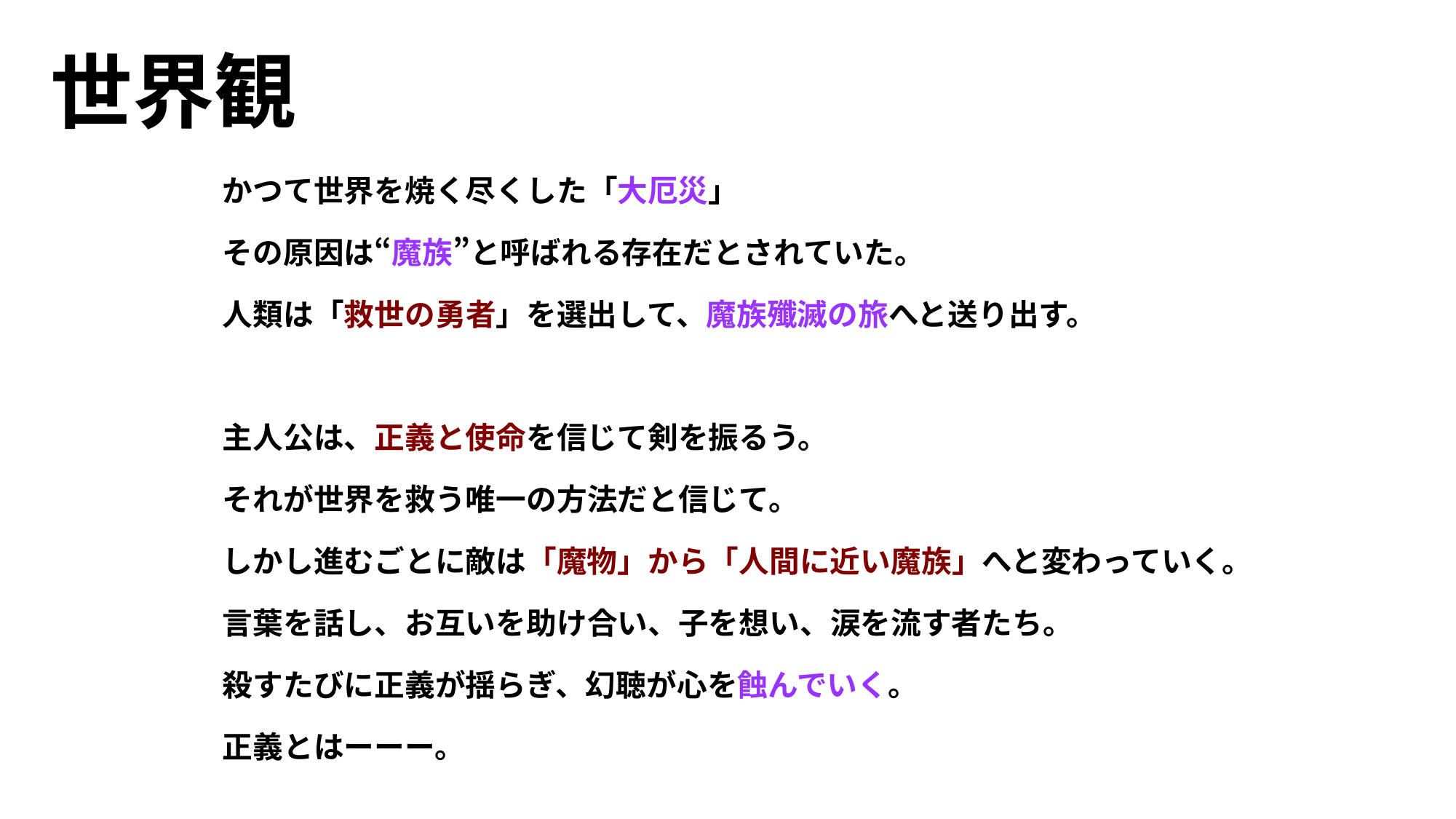

世界観
かつて世界を焼く尽くした「大厄災」
その原因は“魔族”と呼ばれる存在だとされていた。
人類は「救世の勇者」を選出して、魔族殲滅の旅へと送り出す。

主人公は、正義と使命を信じて剣を振るう。
それが世界を救う唯一の方法だと信じて。
しかし進むごとに敵は「魔物」から「人間に近い魔族」へと変わっていく。
言葉を話し、お互いを助け合い、子を想い、涙を流す者たち。
殺すたびに正義が揺らぎ、幻聴が心を蝕んでいく。
正義とはーーー。